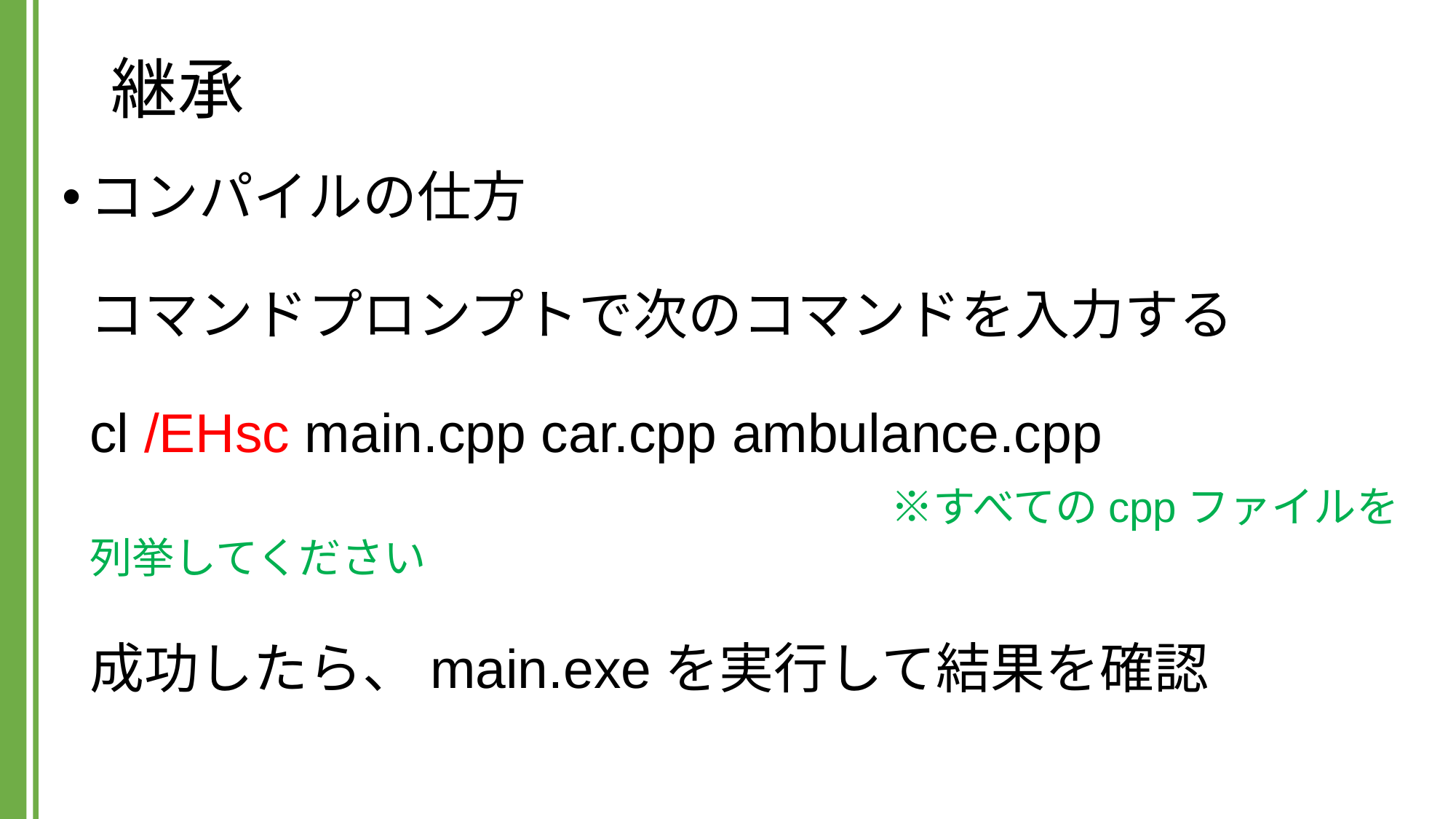

# 継承
コンパイルの仕方
コマンドプロンプトで次のコマンドを入力する
cl /EHsc main.cpp car.cpp ambulance.cpp
　　　　　　　　　　　　※すべてのcppファイルを列挙してください
成功したら、main.exeを実行して結果を確認